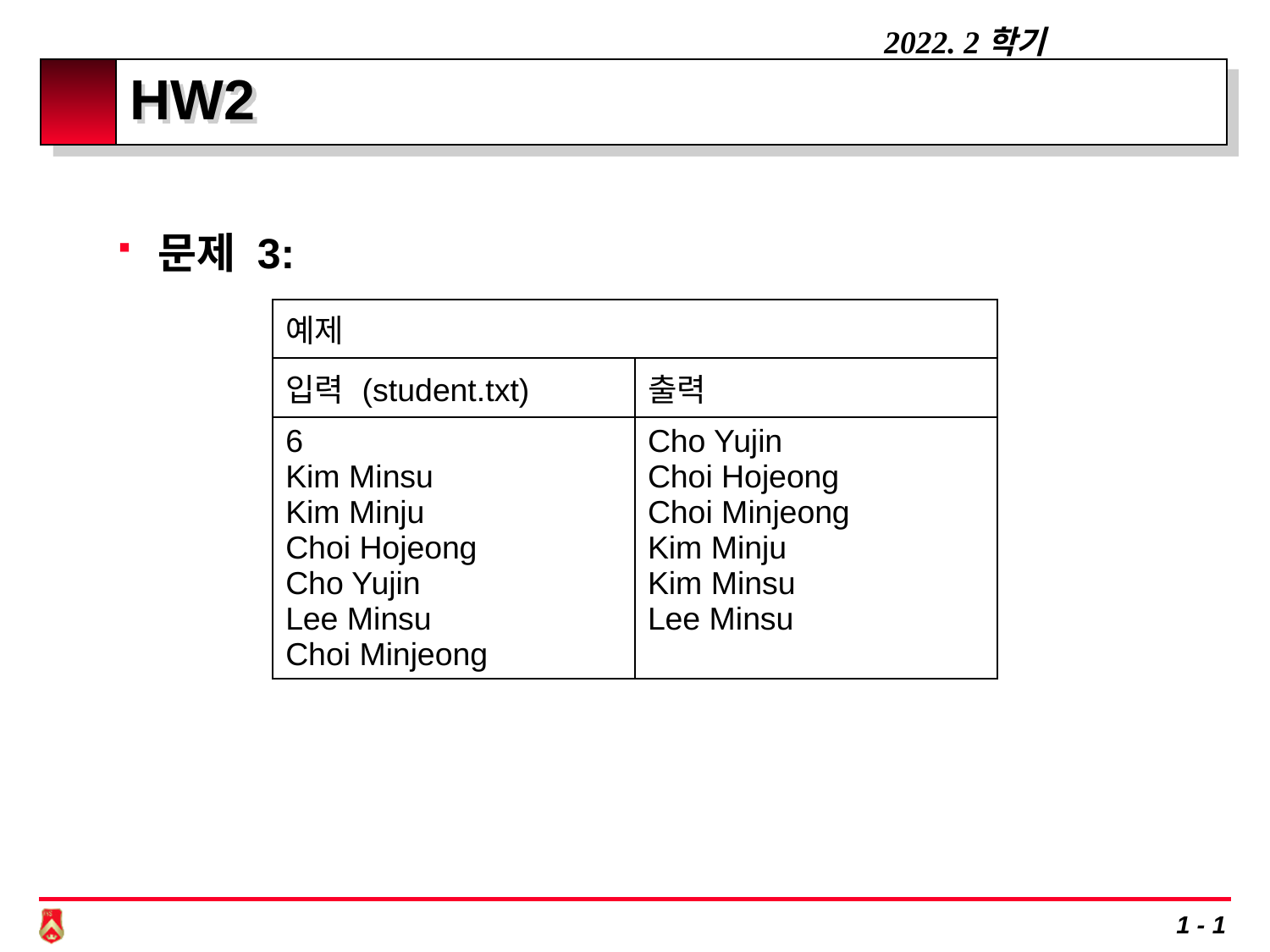

# HW2

문제 3:

| 예제 |  |
| --- | --- |
| 입력 (student.txt) | 출력 |
| 6 Kim Minsu Kim Minju Choi Hojeong Cho Yujin Lee Minsu Choi Minjeong | Cho Yujin Choi Hojeong Choi Minjeong Kim Minju Kim Minsu Lee Minsu |
1 - 1